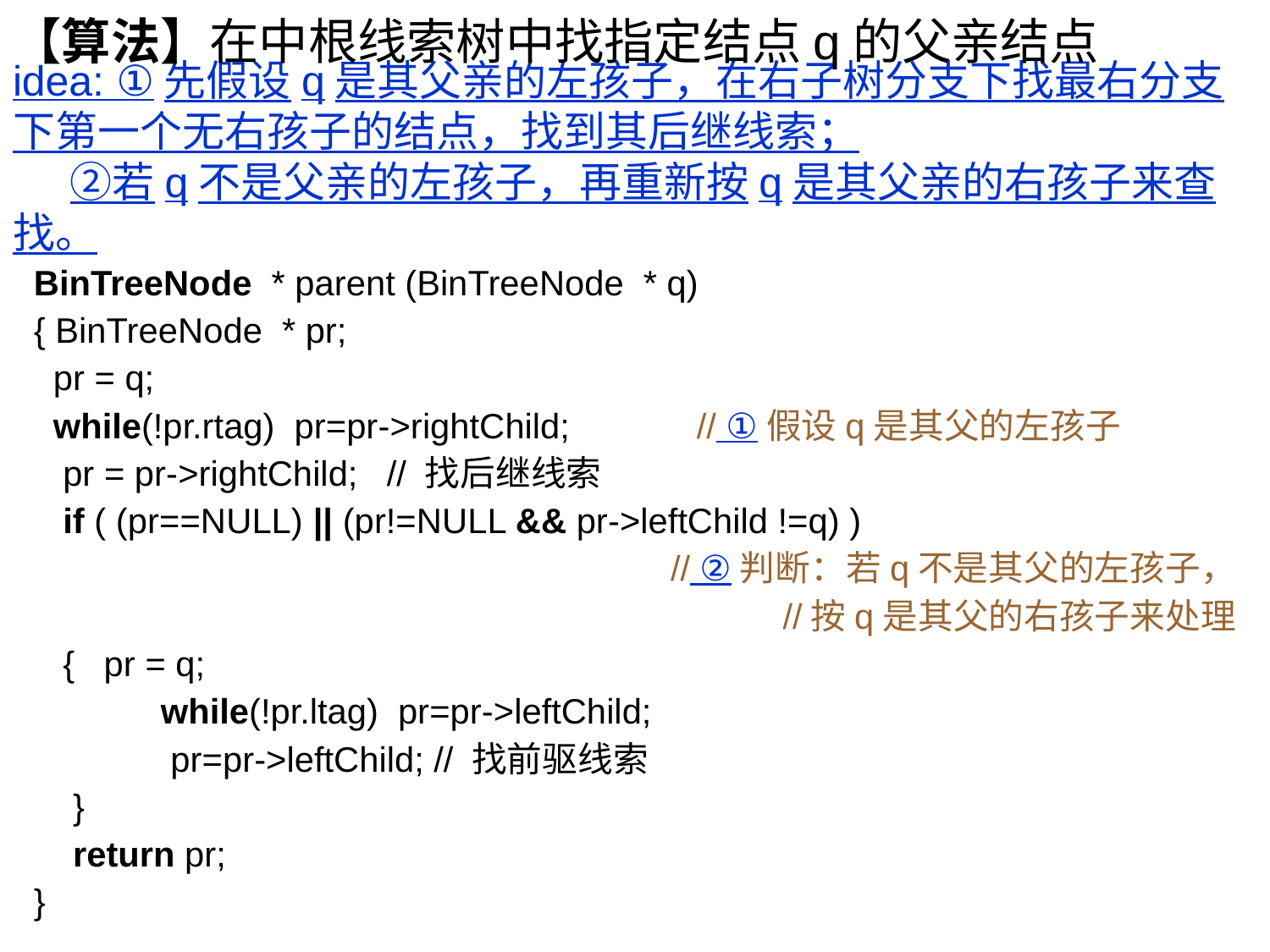

【算法】在中根线索树中找指定结点q的父亲结点
# idea: ①先假设q是其父亲的左孩子，在右子树分支下找最右分支下第一个无右孩子的结点，找到其后继线索； ②若q不是父亲的左孩子，再重新按q是其父亲的右孩子来查找。
BinTreeNode  * parent (BinTreeNode  * q)
{ BinTreeNode  * pr;
  pr = q;
  while(!pr.rtag)  pr=pr->rightChild;             // ①假设q是其父的左孩子
   pr = pr->rightChild;   // 找后继线索
   if ( (pr==NULL) || (pr!=NULL && pr->leftChild !=q) )
					// ②判断：若q不是其父的左孩子，
//按q是其父的右孩子来处理
   {   pr = q;
	while(!pr.ltag)  pr=pr->leftChild;
	 pr=pr->leftChild; // 找前驱线索
    }
    return pr;
}